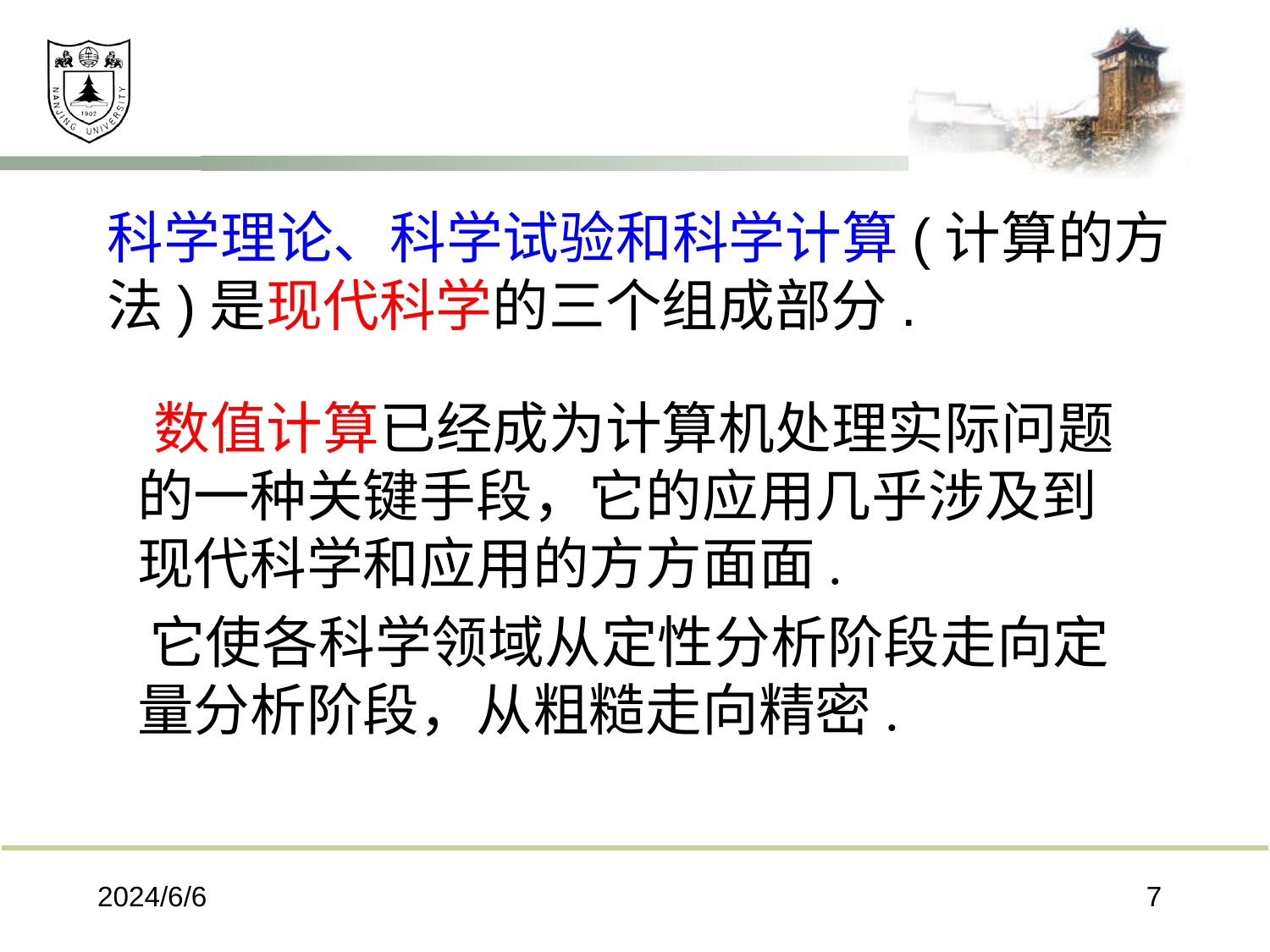

科学理论、科学试验和科学计算(计算的方法)是现代科学的三个组成部分.
    数值计算已经成为计算机处理实际问题的一种关键手段，它的应用几乎涉及到现代科学和应用的方方面面.
   它使各科学领域从定性分析阶段走向定量分析阶段，从粗糙走向精密.
2024/6/6
7